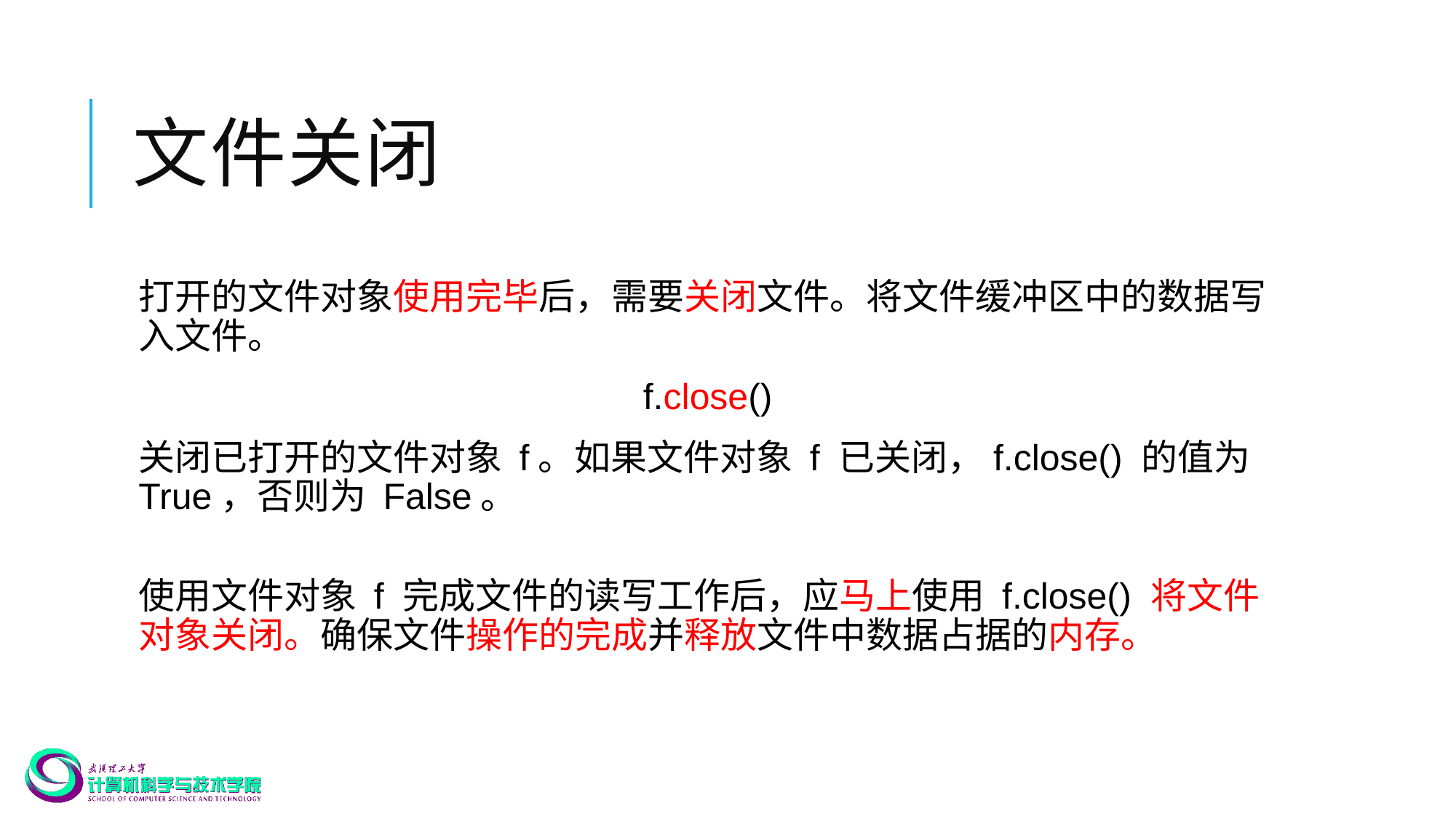

# 文件关闭
打开的文件对象使用完毕后，需要关闭文件。将文件缓冲区中的数据写入文件。
f.close()
关闭已打开的文件对象 f。如果文件对象 f 已关闭，f.close() 的值为True，否则为 False。

使用文件对象 f 完成文件的读写工作后，应马上使用 f.close() 将文件对象关闭。确保文件操作的完成并释放文件中数据占据的内存。